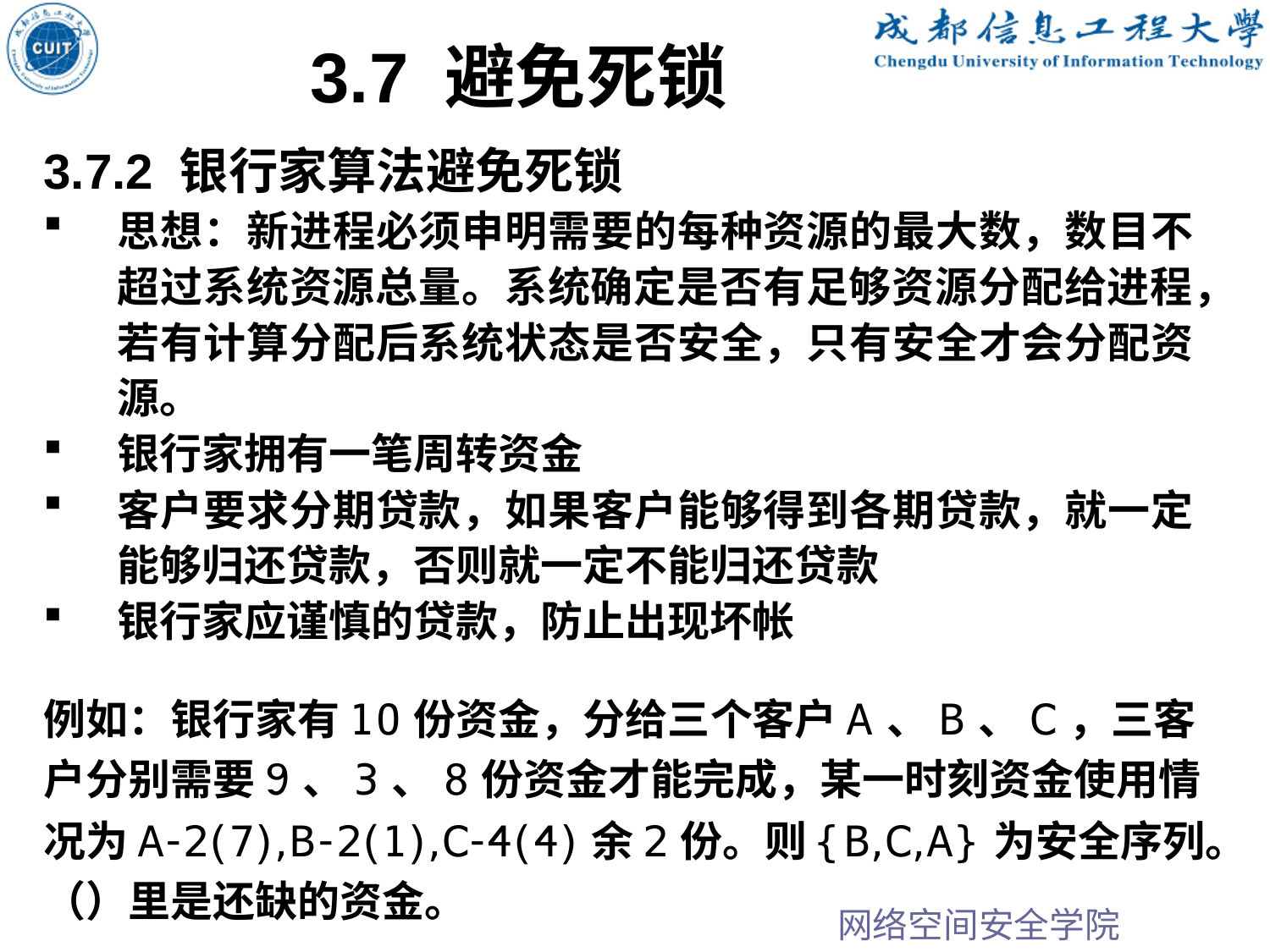

3.7 避免死锁
3.7.2 银行家算法避免死锁
思想：新进程必须申明需要的每种资源的最大数，数目不超过系统资源总量。系统确定是否有足够资源分配给进程，若有计算分配后系统状态是否安全，只有安全才会分配资源。
银行家拥有一笔周转资金
客户要求分期贷款，如果客户能够得到各期贷款，就一定能够归还贷款，否则就一定不能归还贷款
银行家应谨慎的贷款，防止出现坏帐
例如：银行家有10份资金，分给三个客户A、B、C，三客户分别需要9、3、8份资金才能完成，某一时刻资金使用情况为A-2(7),B-2(1),C-4(4)余2份。则{B,C,A}为安全序列。（）里是还缺的资金。